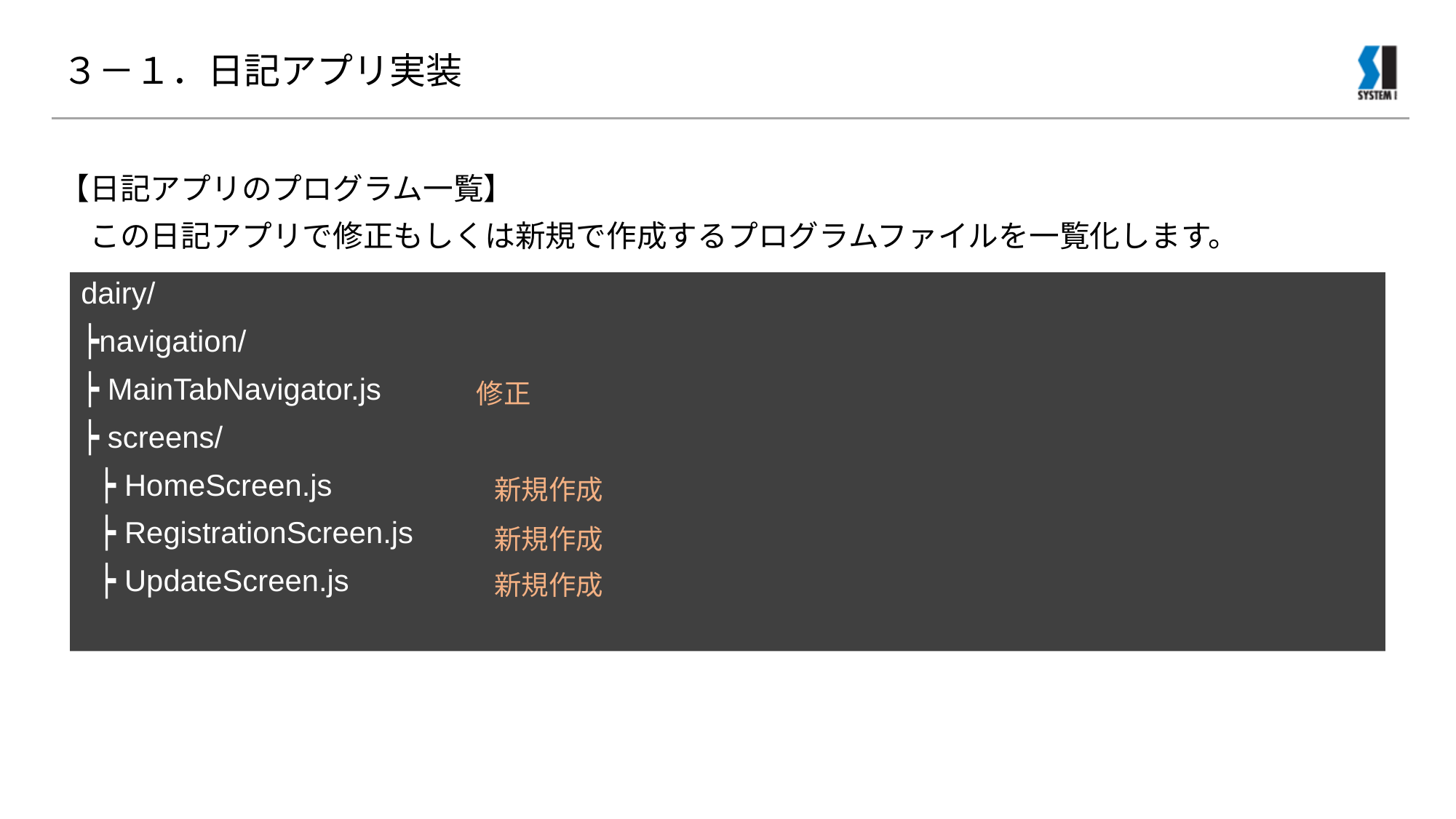

# ３－１．日記アプリ実装
【日記アプリのプログラム一覧】
　この日記アプリで修正もしくは新規で作成するプログラムファイルを一覧化します。

dairy/
┝navigation/
┝ MainTabNavigator.js
┝ screens/
  ┝ HomeScreen.js
  ┝ RegistrationScreen.js
  ┝ UpdateScreen.js
修正
新規作成
新規作成
新規作成